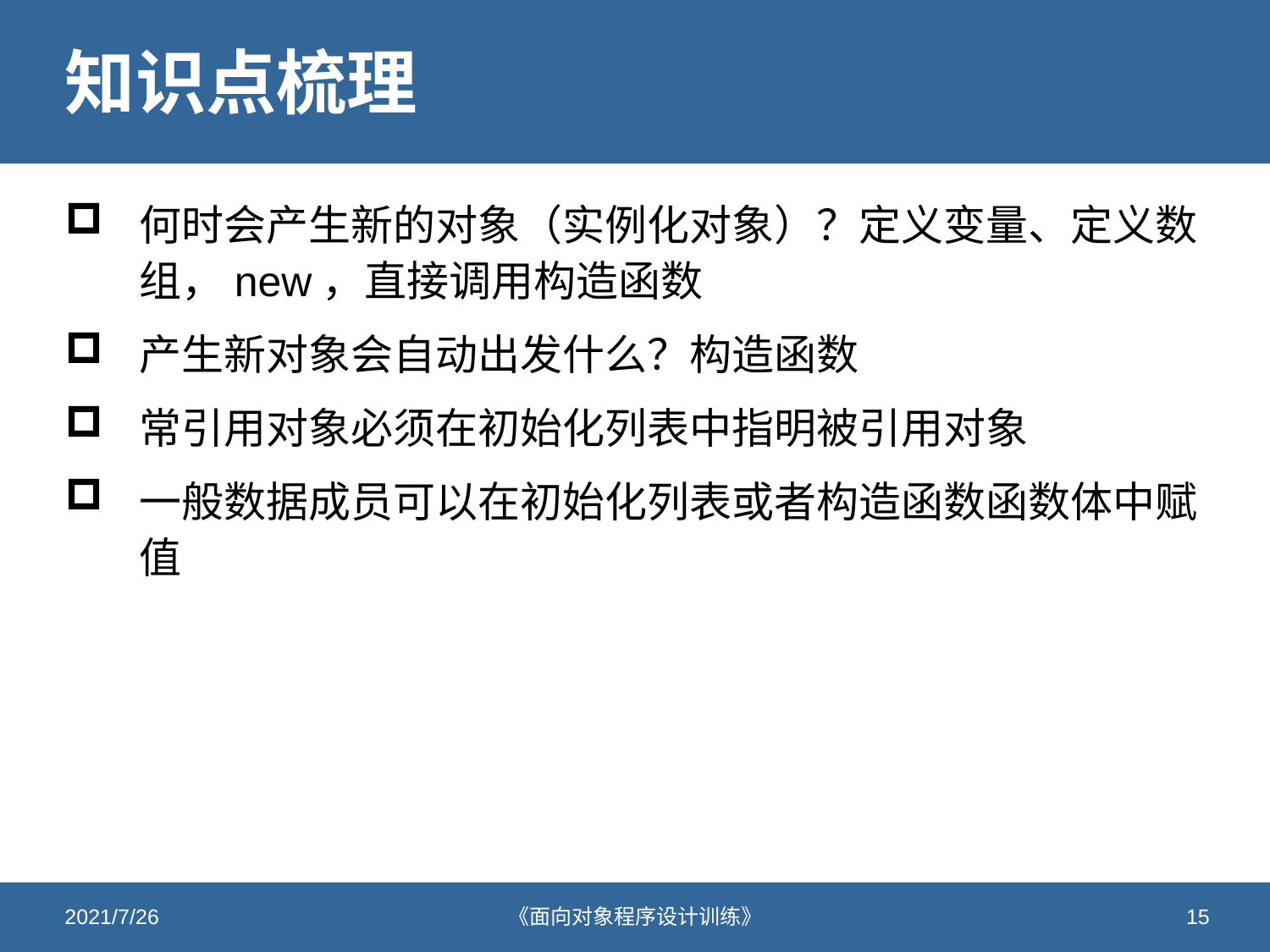

# 知识点梳理
何时会产生新的对象（实例化对象）？定义变量、定义数组，new，直接调用构造函数
产生新对象会自动出发什么？构造函数
常引用对象必须在初始化列表中指明被引用对象
一般数据成员可以在初始化列表或者构造函数函数体中赋值
2021/7/26
《面向对象程序设计训练》
15